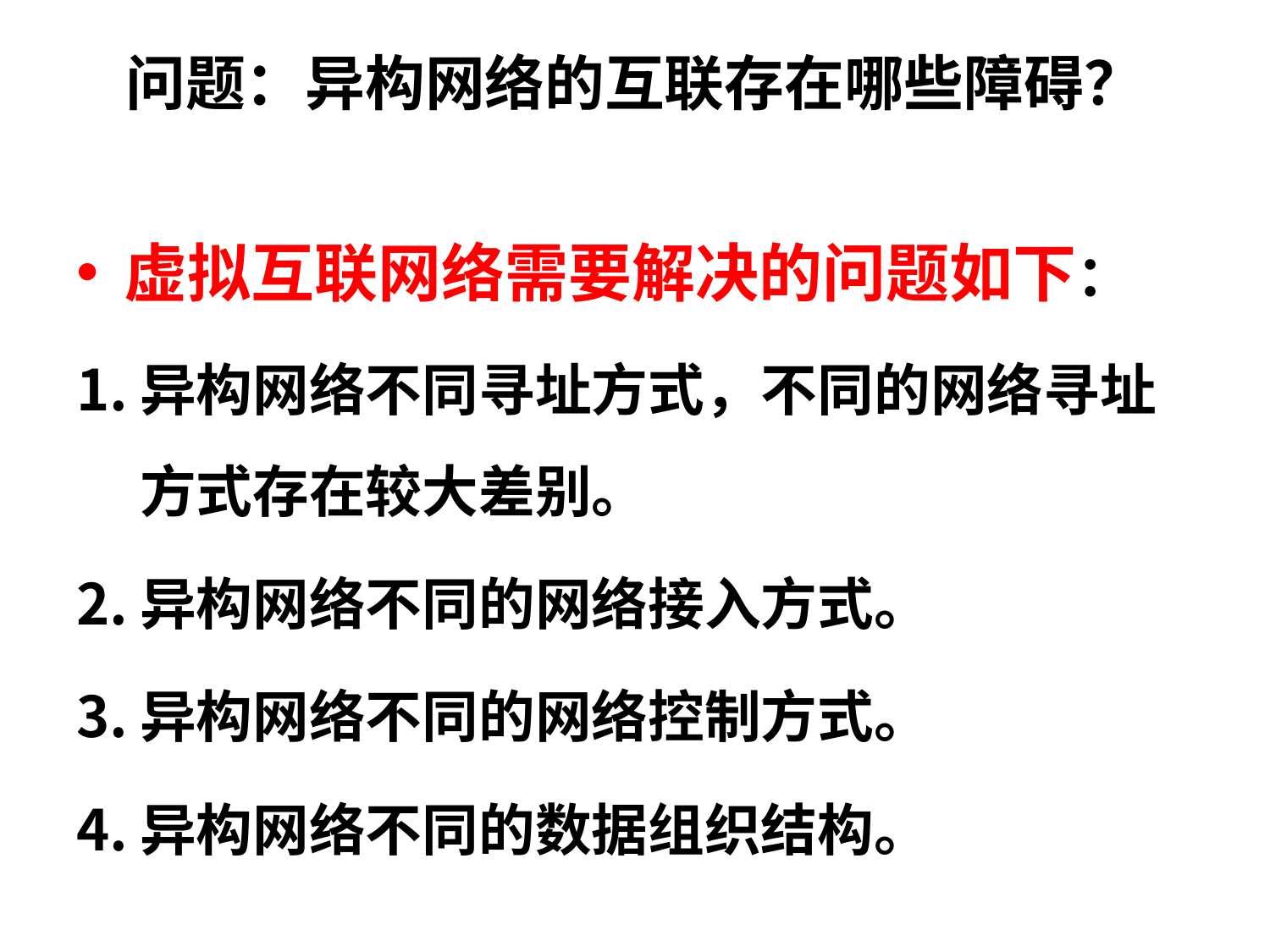

# 问题：异构网络的互联存在哪些障碍？
虚拟互联网络需要解决的问题如下：
异构网络不同寻址方式，不同的网络寻址方式存在较大差别。
异构网络不同的网络接入方式。
异构网络不同的网络控制方式。
异构网络不同的数据组织结构。